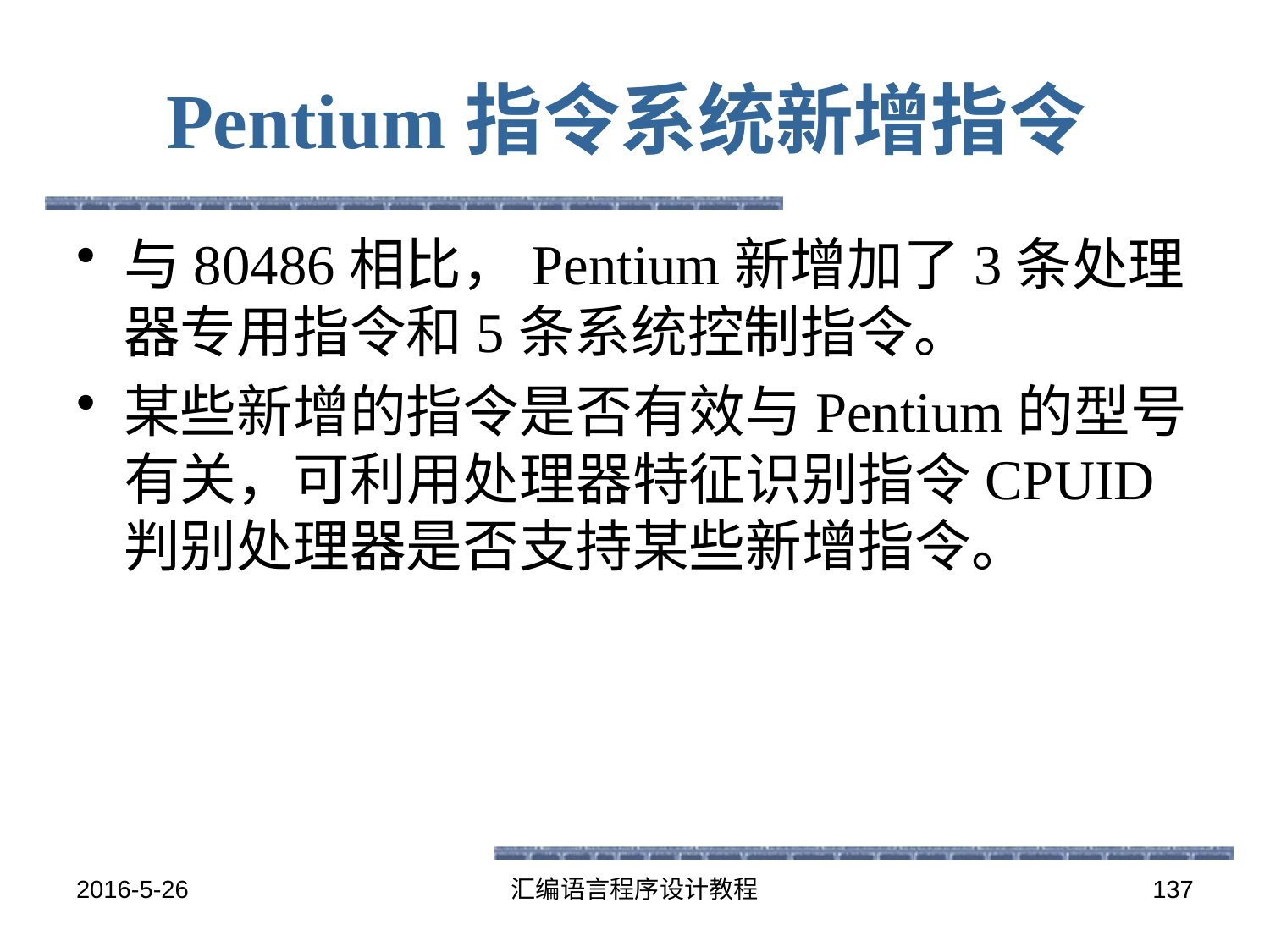

# Pentium指令系统新增指令
与80486相比，Pentium新增加了3条处理器专用指令和5条系统控制指令。
某些新增的指令是否有效与Pentium的型号有关，可利用处理器特征识别指令CPUID判别处理器是否支持某些新增指令。
2016-5-26
汇编语言程序设计教程
137